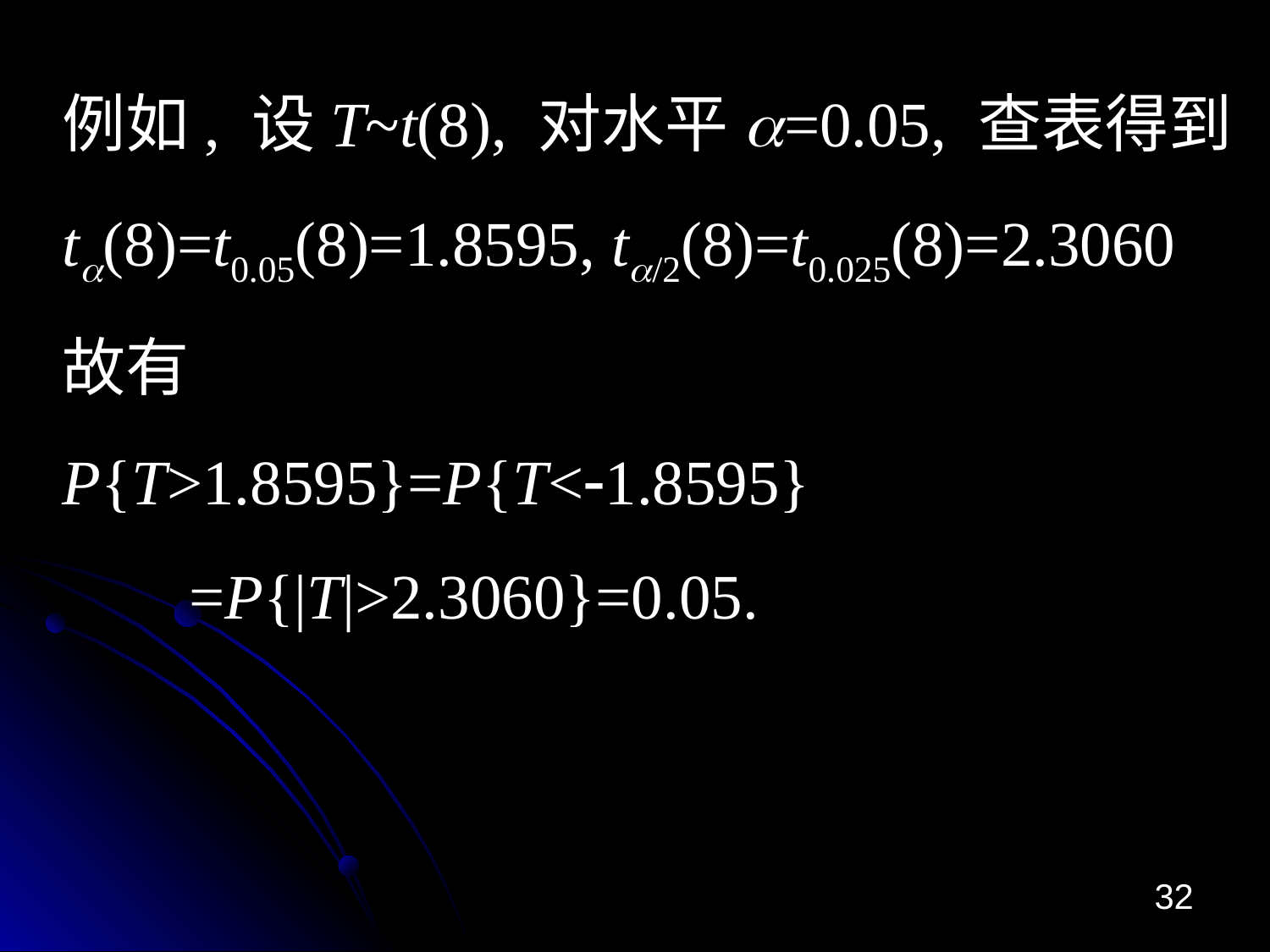

# 例如, 设T~t(8), 对水平α=0.05, 查表得到 tα(8)=t0.05(8)=1.8595, tα/2(8)=t0.025(8)=2.3060 故有 P{T>1.8595}=P{T<−1.8595} =P{|T|>2.3060}=0.05.
32